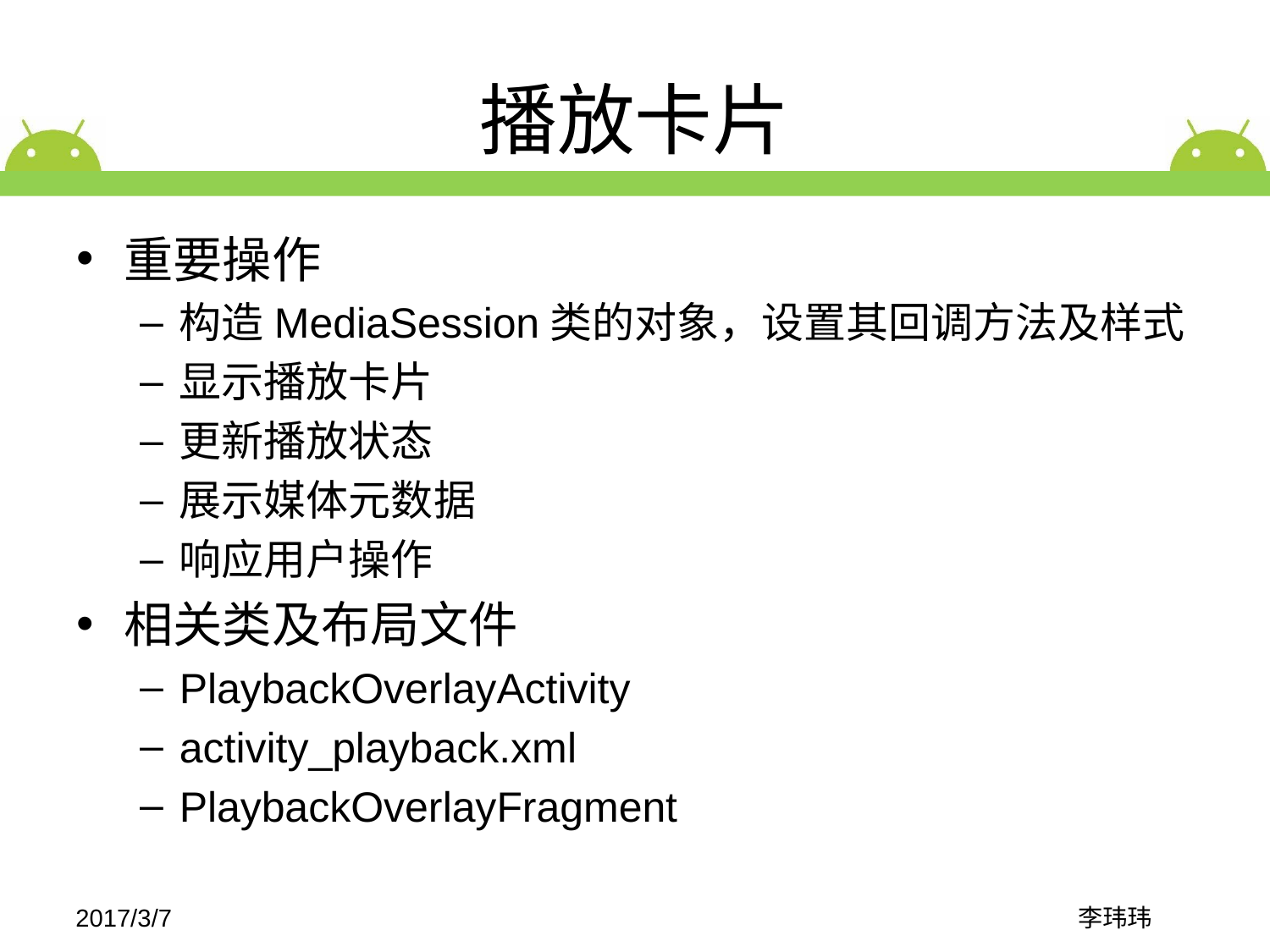

# 播放卡片
重要操作
构造MediaSession类的对象，设置其回调方法及样式
显示播放卡片
更新播放状态
展示媒体元数据
响应用户操作
相关类及布局文件
PlaybackOverlayActivity
activity_playback.xml
PlaybackOverlayFragment